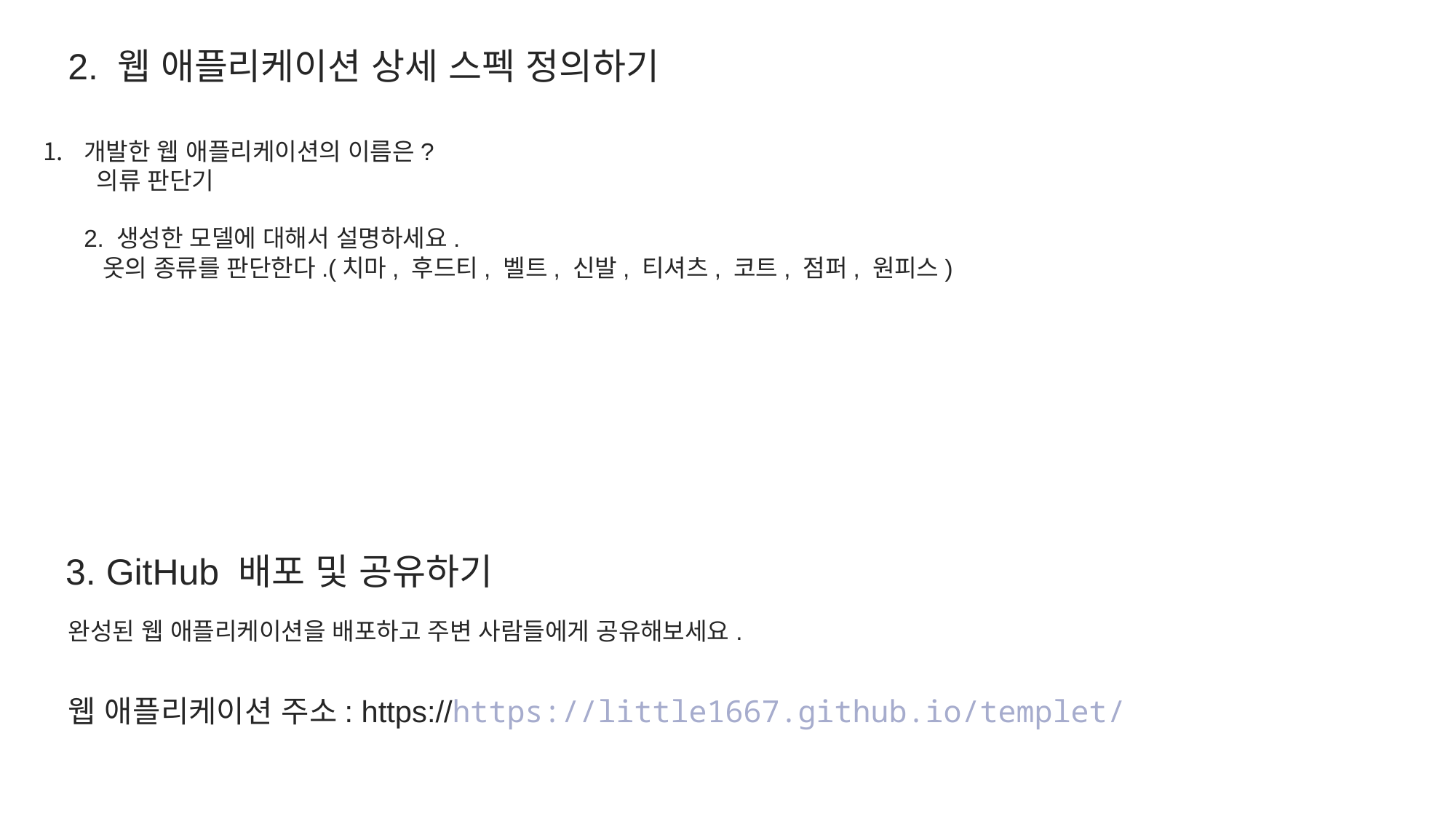

2. 웹 애플리케이션 상세 스펙 정의하기
개발한 웹 애플리케이션의 이름은?
 의류 판단기
2. 생성한 모델에 대해서 설명하세요.
        옷의 종류를 판단한다.(치마, 후드티, 벨트, 신발, 티셔츠, 코트, 점퍼, 원피스)

3. GitHub 배포 및 공유하기
완성된 웹 애플리케이션을 배포하고 주변 사람들에게 공유해보세요.
웹 애플리케이션 주소: https://https://little1667.github.io/templet/